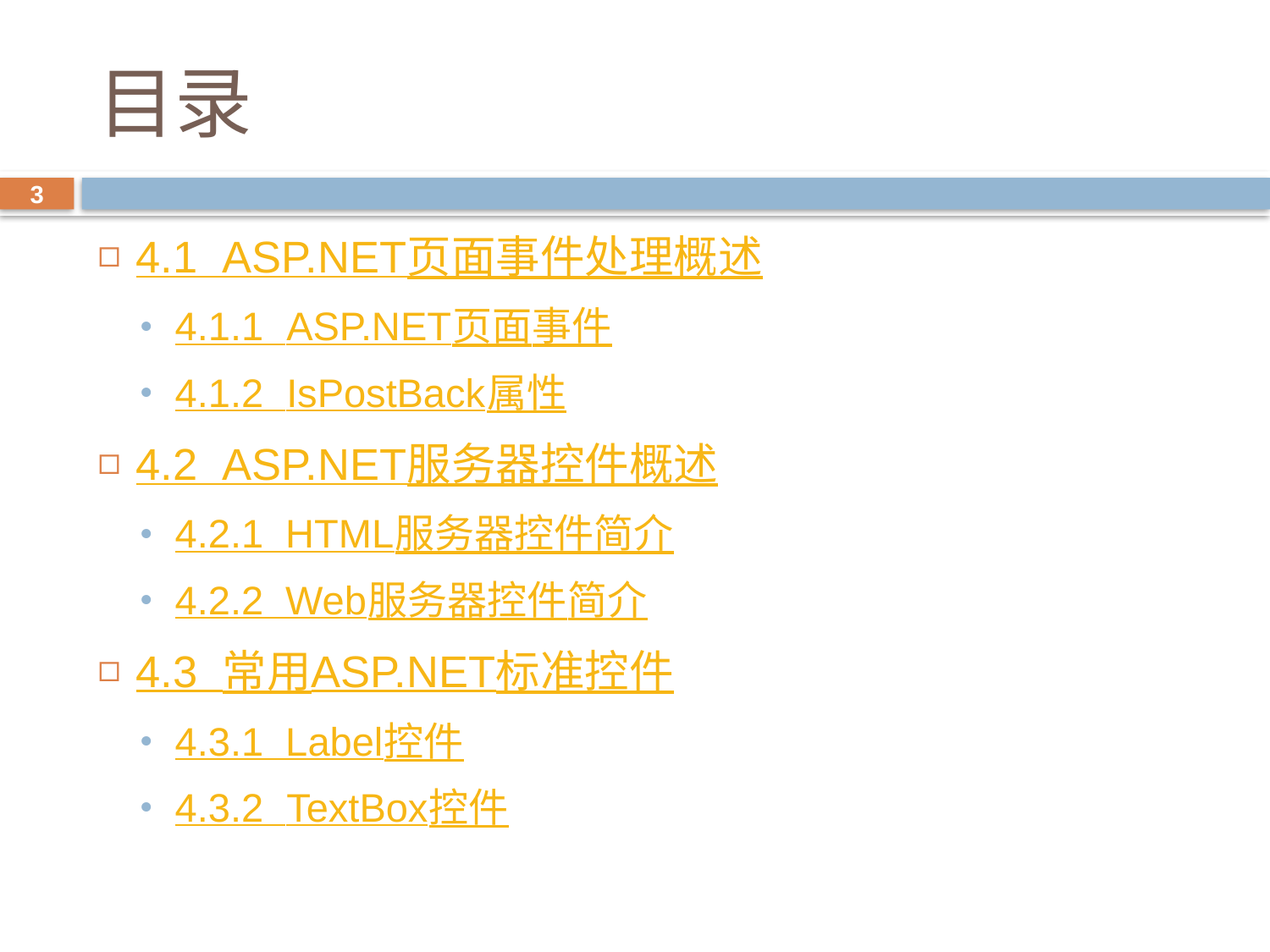

# 目录
3
4.1  ASP.NET页面事件处理概述
4.1.1  ASP.NET页面事件
4.1.2  IsPostBack属性
4.2  ASP.NET服务器控件概述
4.2.1  HTML服务器控件简介
4.2.2  Web服务器控件简介
4.3  常用ASP.NET标准控件
4.3.1  Label控件
4.3.2  TextBox控件